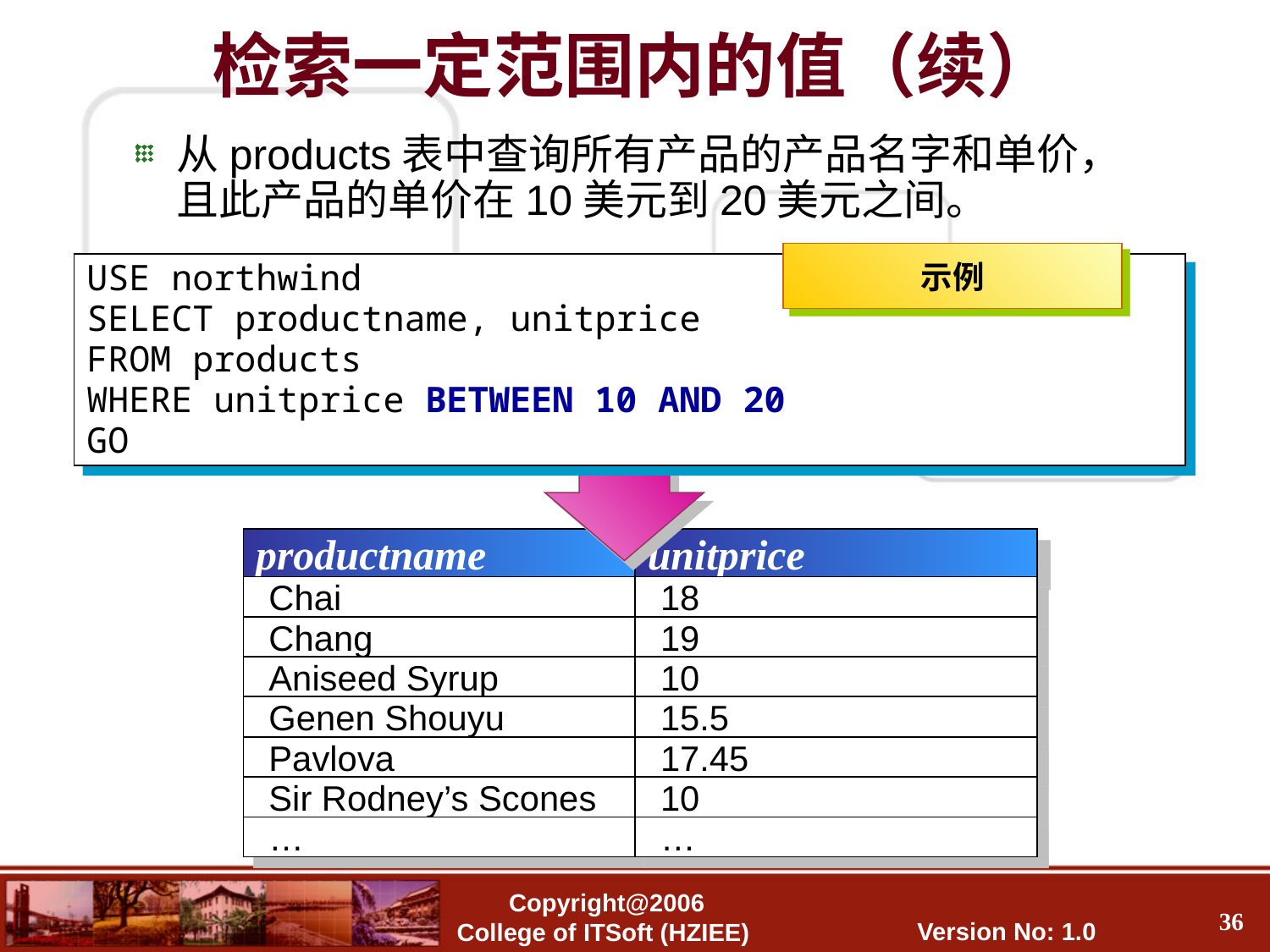

检索一定范围内的值（续）
从products表中查询所有产品的产品名字和单价，且此产品的单价在10美元到20美元之间。
示例
USE northwind
SELECT productname, unitprice
FROM products
WHERE unitprice BETWEEN 10 AND 20
GO

productname
unitprice
Chai
18
Chang
19
Aniseed Syrup
10
Genen Shouyu
15.5
Pavlova
17.45
Sir Rodney’s Scones
10
…
…